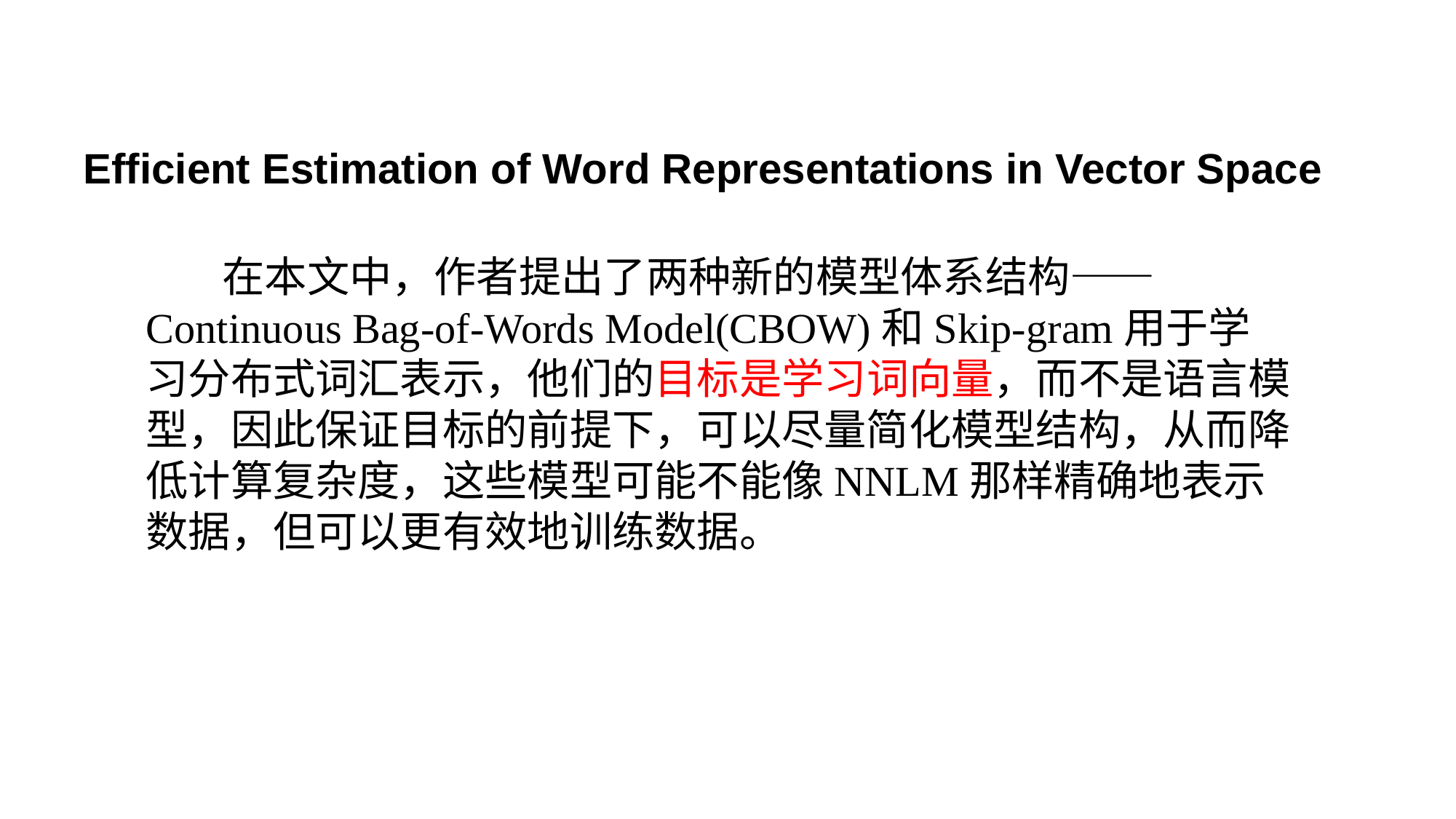

Efficient Estimation of Word Representations in Vector Space
       在本文中，作者提出了两种新的模型体系结构——Continuous Bag-of-Words Model(CBOW)和Skip-gram用于学习分布式词汇表示，他们的目标是学习词向量，而不是语言模型，因此保证目标的前提下，可以尽量简化模型结构，从而降低计算复杂度，这些模型可能不能像NNLM那样精确地表示数据，但可以更有效地训练数据。